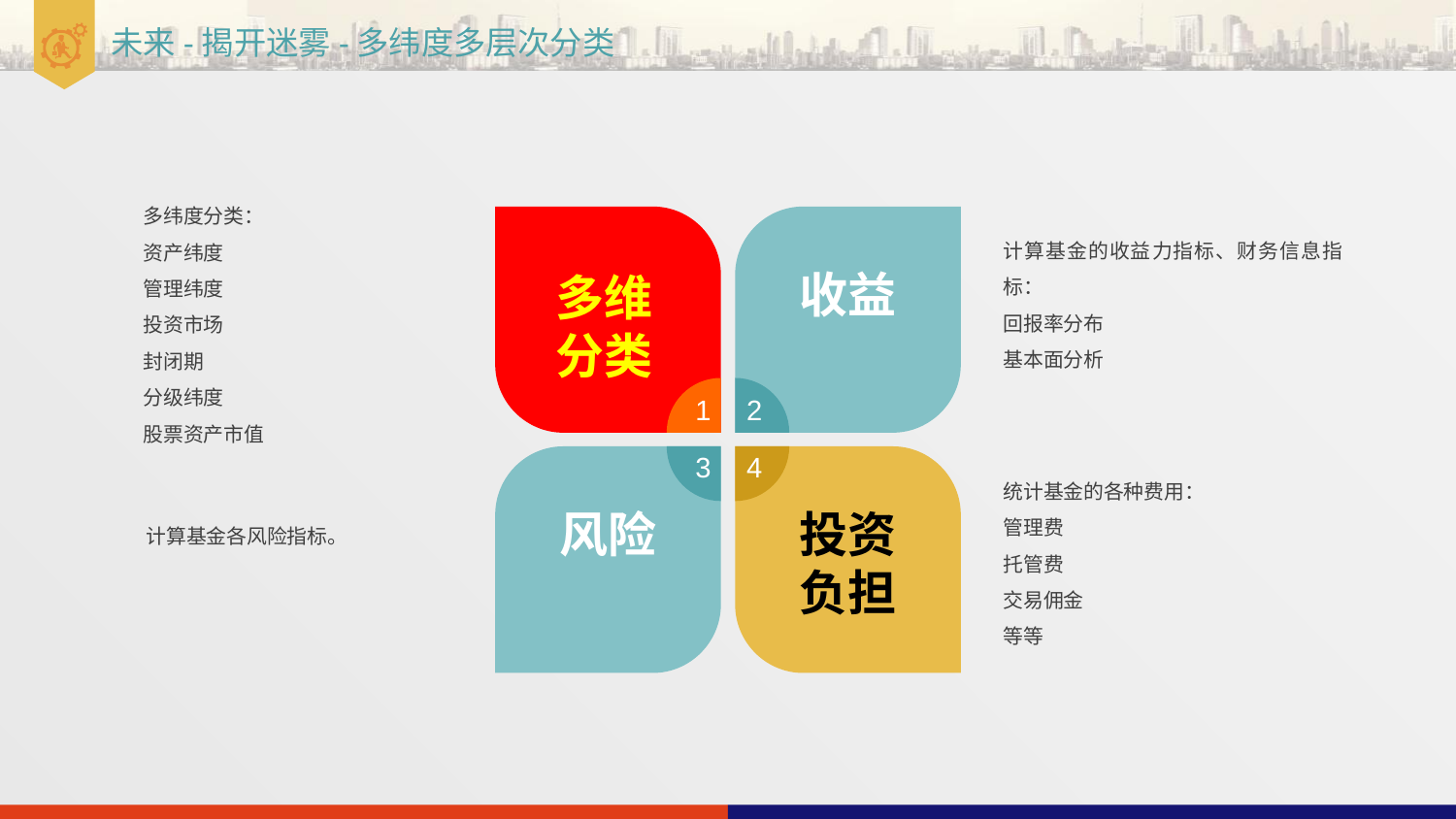

# 未来-揭开迷雾-多纬度多层次分类

多纬度分类：
资产纬度
管理纬度
投资市场
封闭期
分级纬度
股票资产市值

计算基金的收益力指标、财务信息指标：
回报率分布
基本面分析
收益
多维分类

1
2

3
4
统计基金的各种费用：
管理费
托管费
交易佣金
等等
风险
投资负担
计算基金各风险指标。